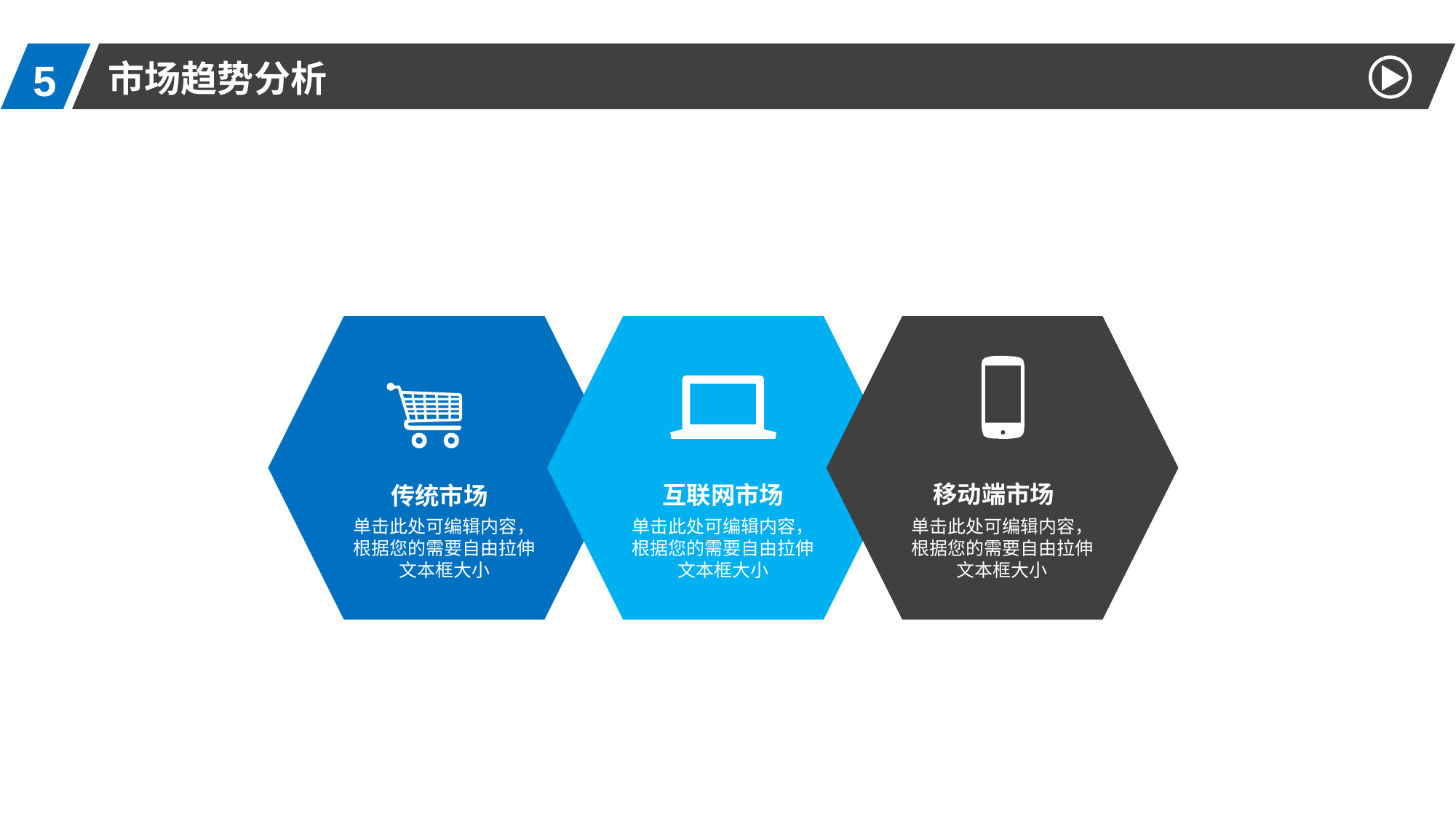

5
市场趋势分析

移动端市场
单击此处可编辑内容，根据您的需要自由拉伸文本框大小
互联网市场
单击此处可编辑内容，根据您的需要自由拉伸文本框大小
传统市场
单击此处可编辑内容，根据您的需要自由拉伸文本框大小